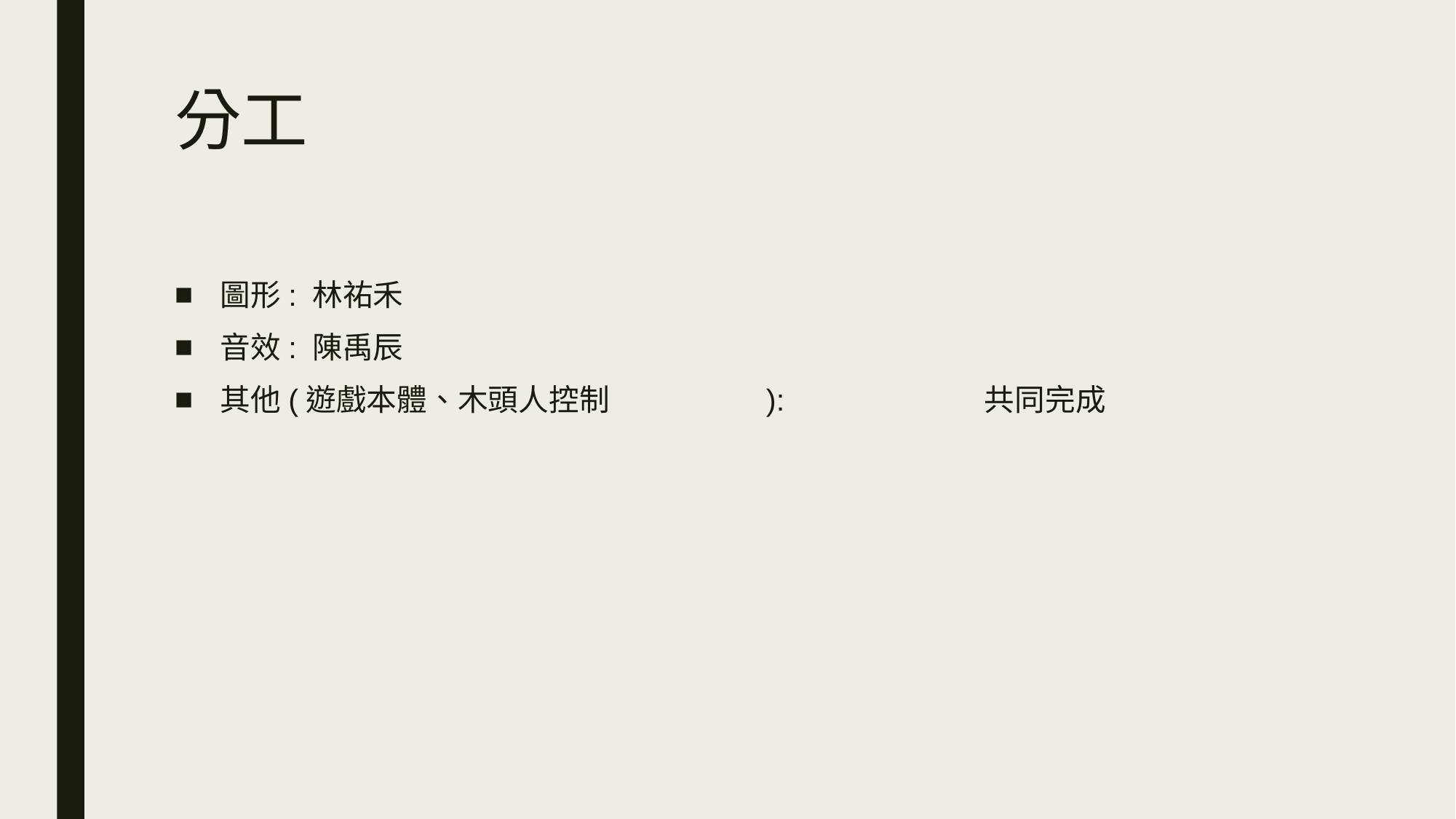

# 分工
圖形: 林祐禾
音效: 陳禹辰
其他(遊戲本體、木頭人控制  		): 		共同完成